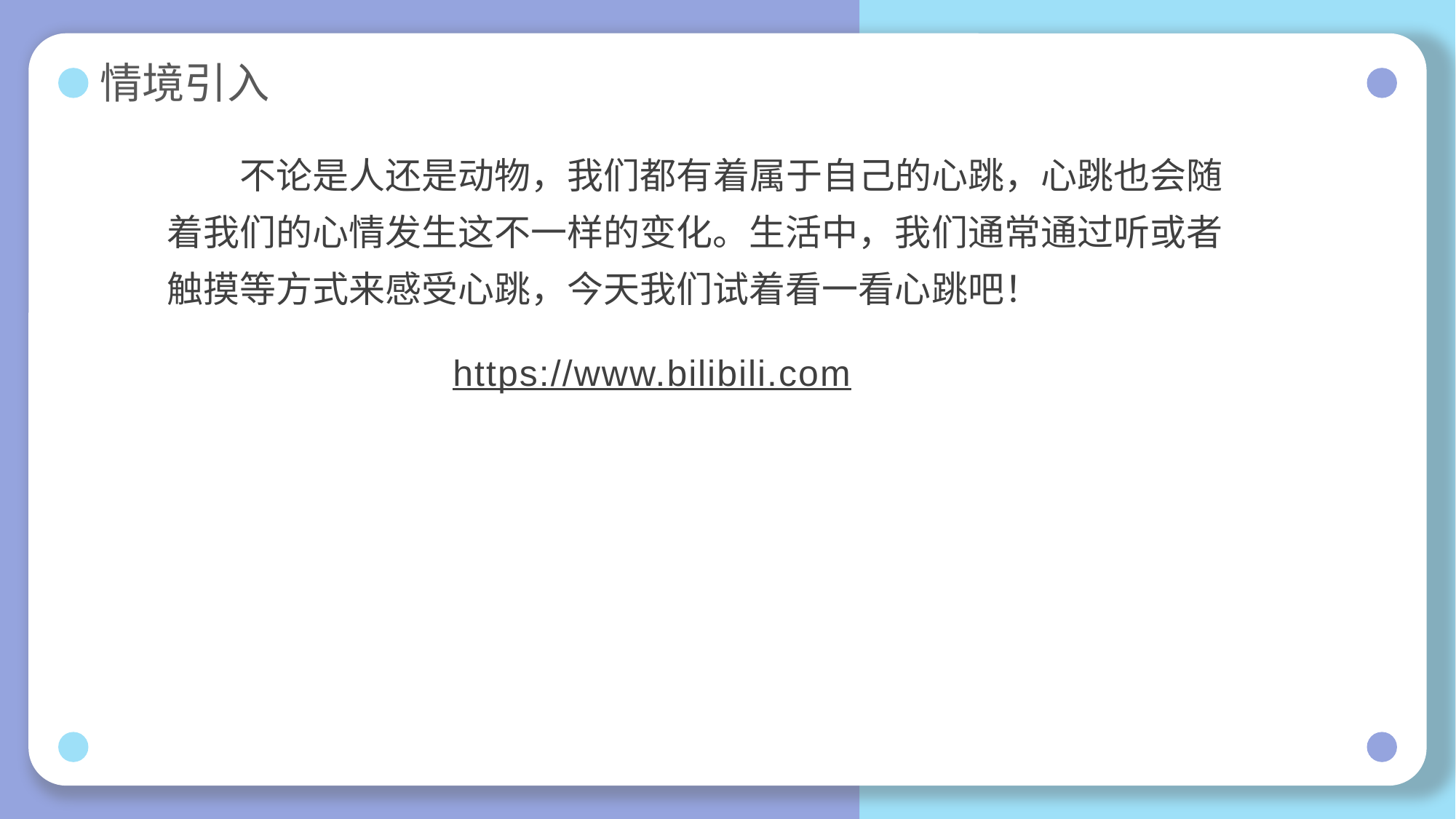

# 情境引入
不论是人还是动物，我们都有着属于自己的心跳，心跳也会随着我们的心情发生这不一样的变化。生活中，我们通常通过听或者触摸等方式来感受心跳，今天我们试着看一看心跳吧！
https://www.bilibili.com